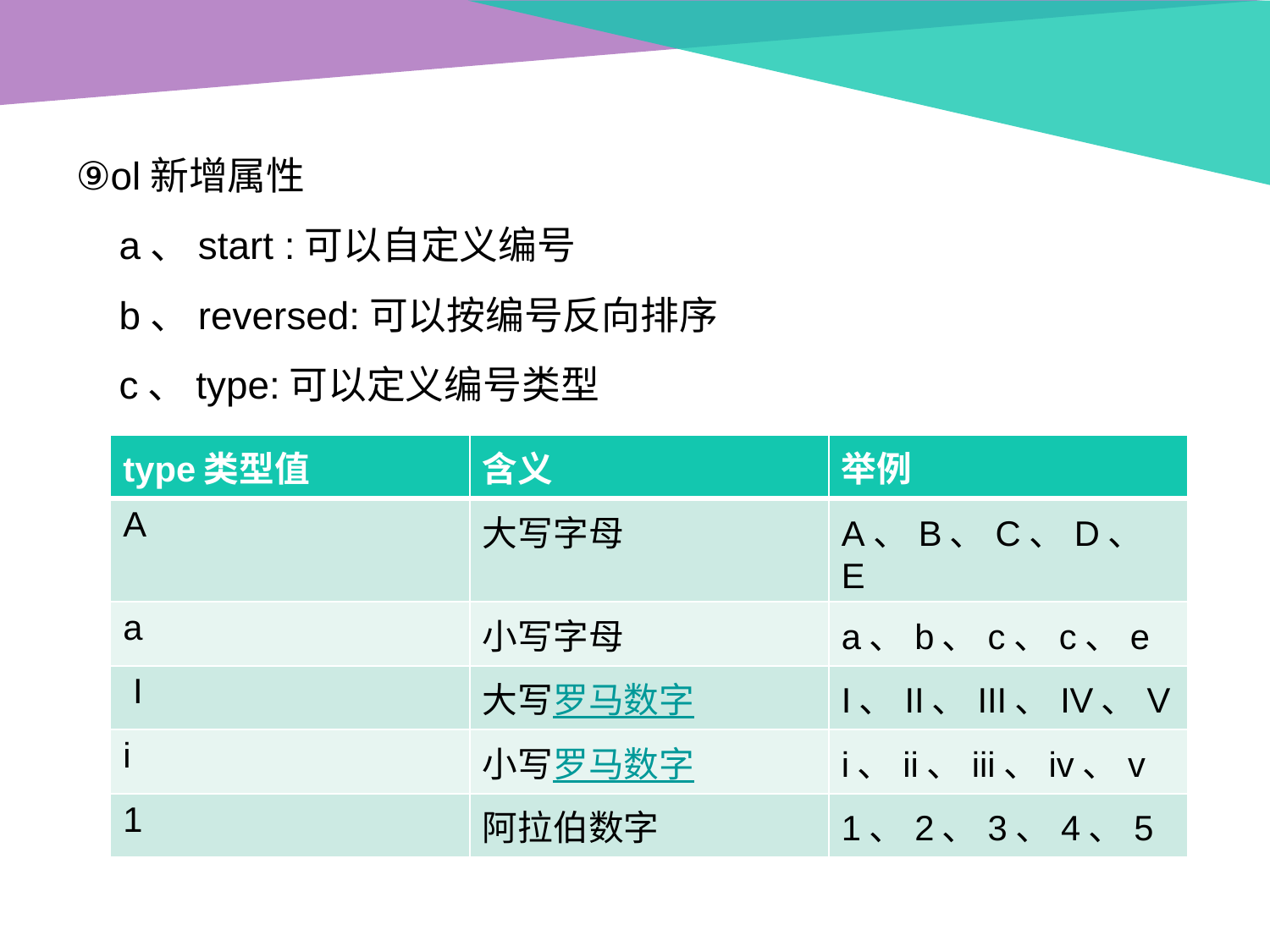

⑨ol新增属性
    a、start :可以自定义编号
    b、reversed:可以按编号反向排序
    c、type:可以定义编号类型
| type类型值 | 含义 | 举例 |
| --- | --- | --- |
| A | 大写字母 | A、B、C、D、E |
| a | 小写字母 | a、b、c、c、e |
| I | 大写罗马数字 | I、II、III、IV、V |
| i | 小写罗马数字 | i、ii、iii、iv、v |
| 1 | 阿拉伯数字 | 1、2、3、4、5 |